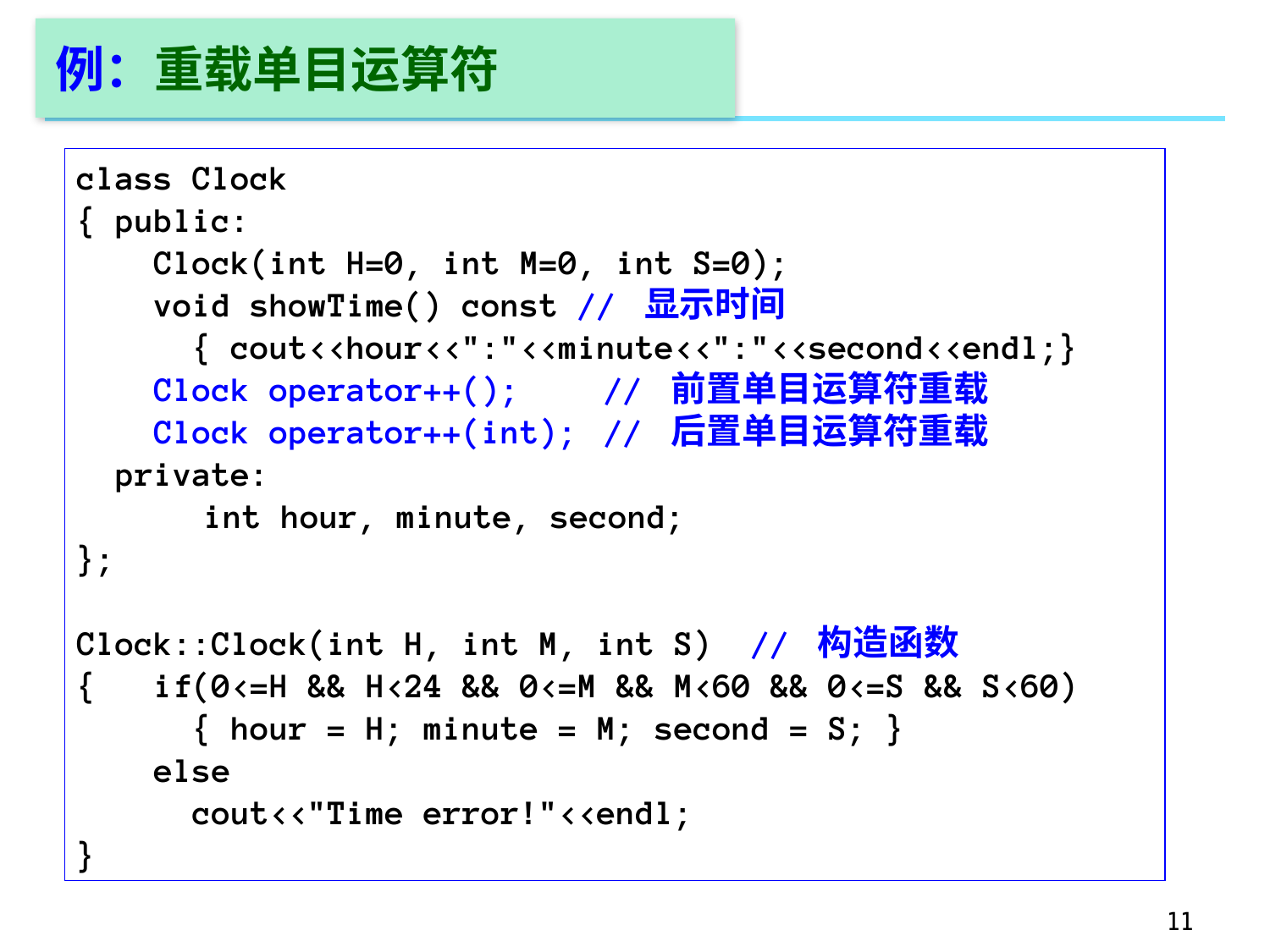

# 例：重载单目运算符
class Clock
{ public:
    Clock(int H=0, int M=0, int S=0);
    void showTime() const // 显示时间
      { cout<<hour<<":"<<minute<<":"<<second<<endl;}
    Clock operator++();	 // 前置单目运算符重载
    Clock operator++(int);	 // 后置单目运算符重载
  private:
	int hour, minute, second;
};

Clock::Clock(int H, int M, int S)  // 构造函数
{   if(0<=H && H<24 && 0<=M && M<60 && 0<=S && S<60)
      { hour = H; minute = M; second = S; }
    else
      cout<<"Time error!"<<endl;
}
11